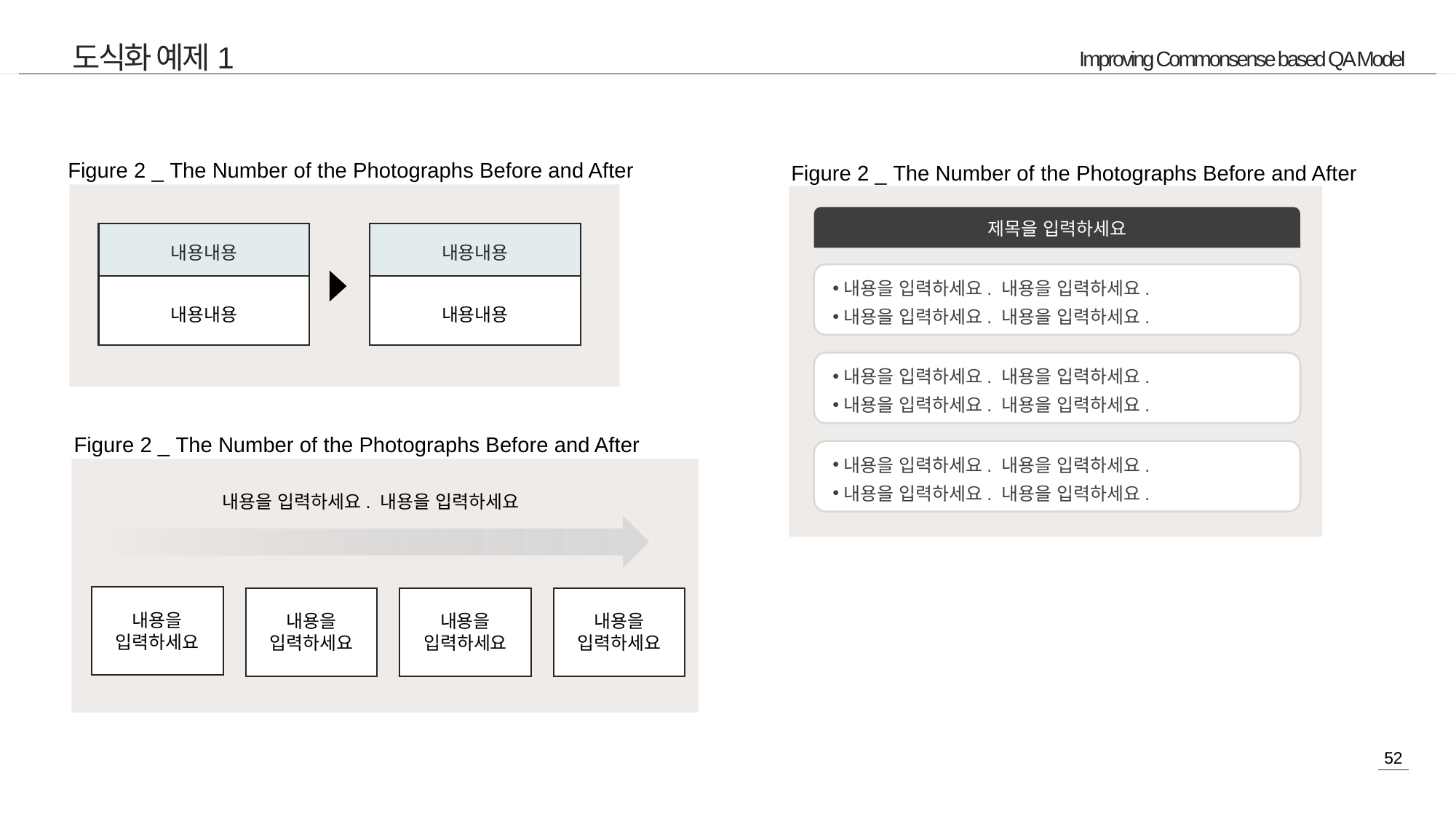

도식화 예제1
Figure 2 _ The Number of the Photographs Before and After
Figure 2 _ The Number of the Photographs Before and After

제목을 입력하세요

내용내용
내용내용

내용내용
내용내용

내용을 입력하세요. 내용을 입력하세요.
내용을 입력하세요. 내용을 입력하세요.

내용을 입력하세요. 내용을 입력하세요.
내용을 입력하세요. 내용을 입력하세요.
Figure 2 _ The Number of the Photographs Before and After

내용을 입력하세요. 내용을 입력하세요.
내용을 입력하세요. 내용을 입력하세요.

내용을 입력하세요. 내용을 입력하세요

내용을
입력하세요

내용을
입력하세요

내용을
입력하세요

내용을
입력하세요